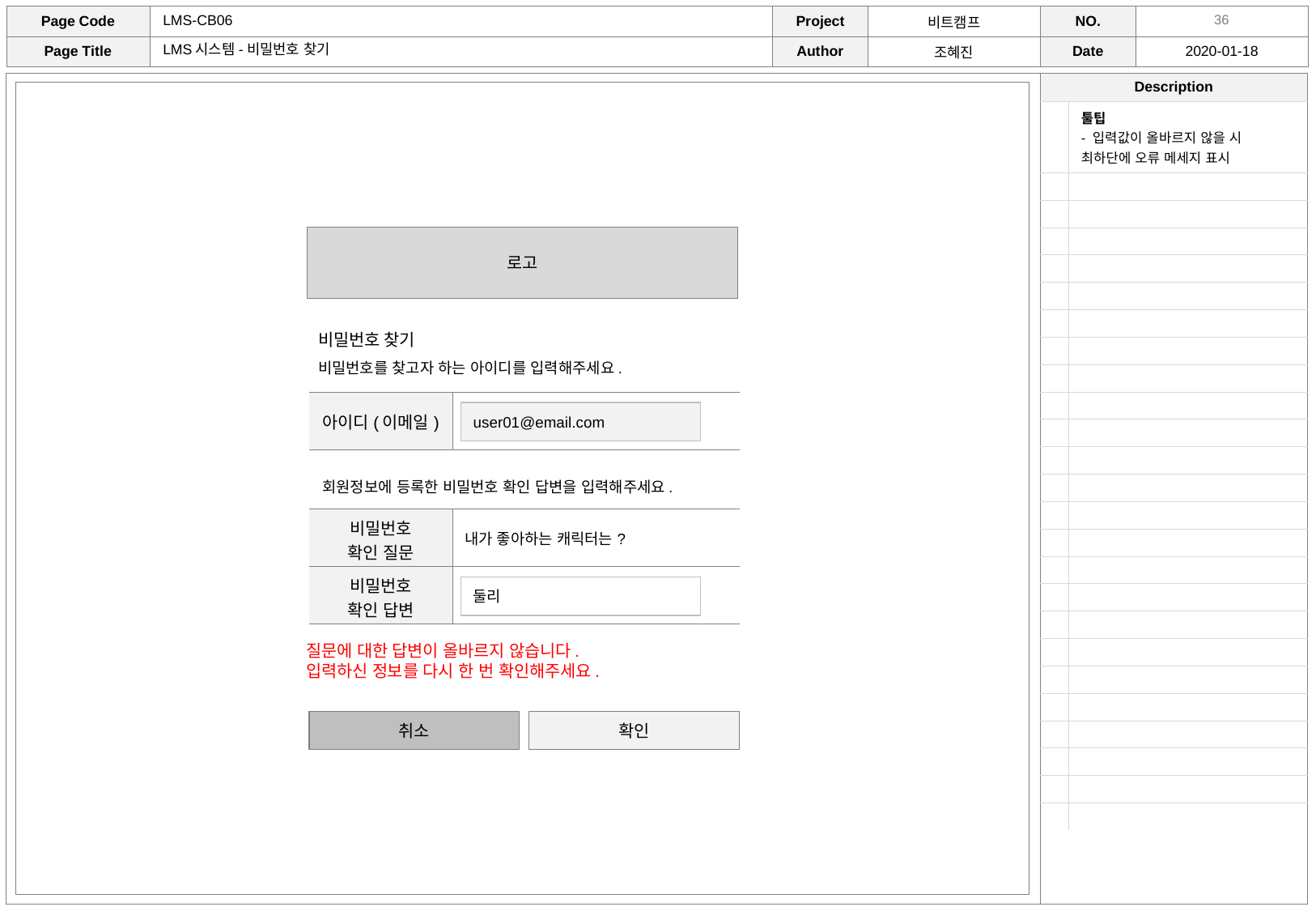

LMS-CB06
LMS시스템-비밀번호 찾기

|  | 툴팁 - 입력값이 올바르지 않을 시 최하단에 오류 메세지 표시 |
| --- | --- |
|  |  |
|  |  |
|  |  |
|  |  |
|  |  |
|  |  |
|  |  |
|  |  |
|  |  |
|  |  |
|  |  |
|  |  |
|  |  |
|  |  |
|  |  |
|  |  |
|  |  |
|  |  |
|  |  |
|  |  |
|  |  |
|  |  |
|  |  |
|  |  |
로고
비밀번호 찾기
비밀번호를 찾고자 하는 아이디를 입력해주세요.
| 아이디(이메일) |  |
| --- | --- |
user01@email.com
회원정보에 등록한 비밀번호 확인 답변을 입력해주세요.
| 비밀번호 확인 질문 | 내가 좋아하는 캐릭터는? |
| --- | --- |
| 비밀번호 확인 답변 |  |
둘리
질문에 대한 답변이 올바르지 않습니다.
입력하신 정보를 다시 한 번 확인해주세요.
취소
확인